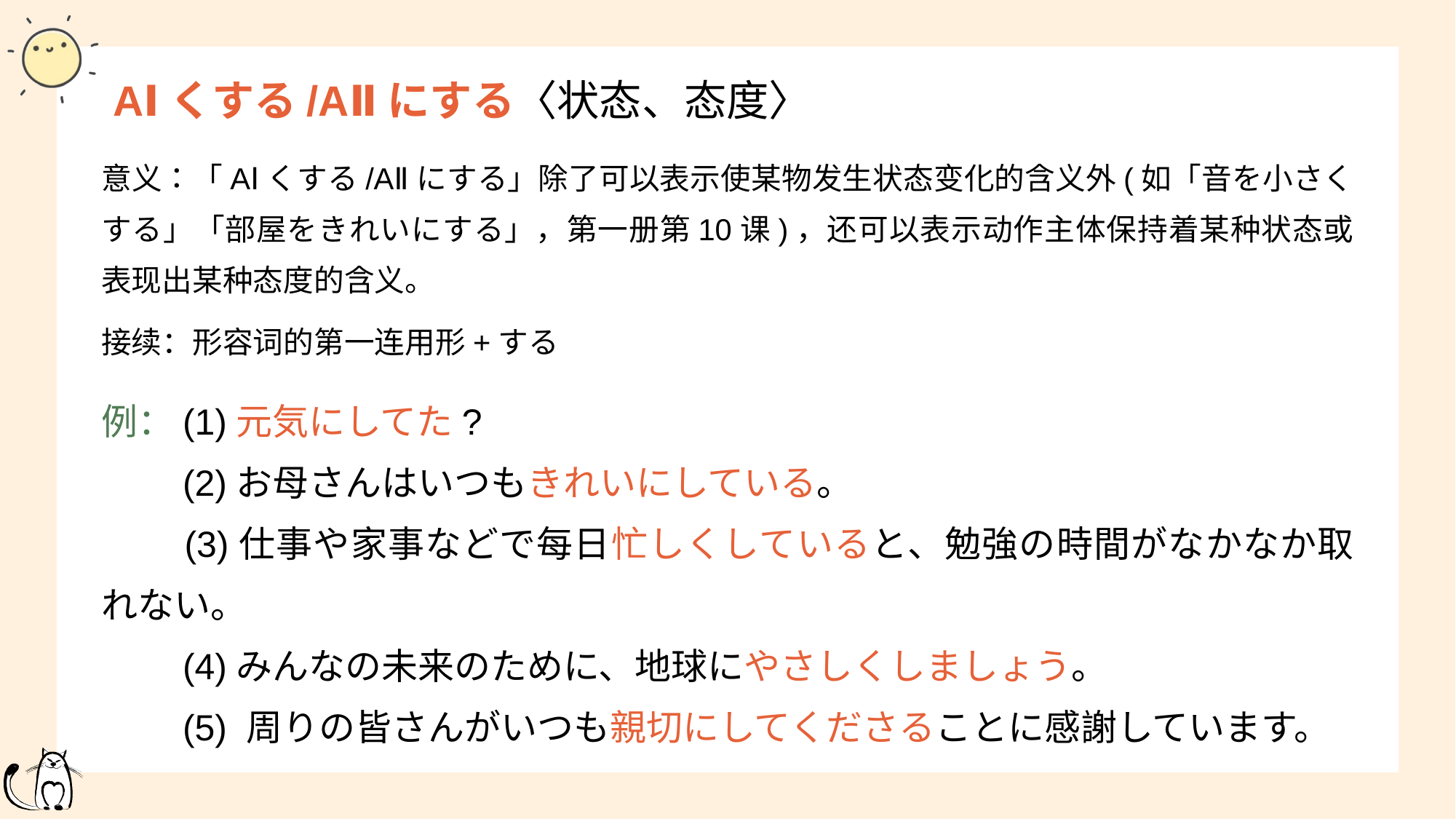

AⅠくする/AⅡにする〈状态、态度〉

意义：「AⅠくする/AⅡにする」除了可以表示使某物发生状态变化的含义外(如「音を小さくする」「部屋をきれいにする」，第一册第10课)，还可以表示动作主体保持着某种状态或表现出某种态度的含义。
接续：形容词的第一连用形+する
例：(1)元気にしてた?
　　(2)お母さんはいつもきれいにしている。
　　(3)仕事や家事などで每日忙しくしていると、勉強の時間がなかなか取れない。
　　(4)みんなの未来のために、地球にやさしくしましょう。
　　(5) 周りの皆さんがいつも親切にしてくださることに感謝しています。